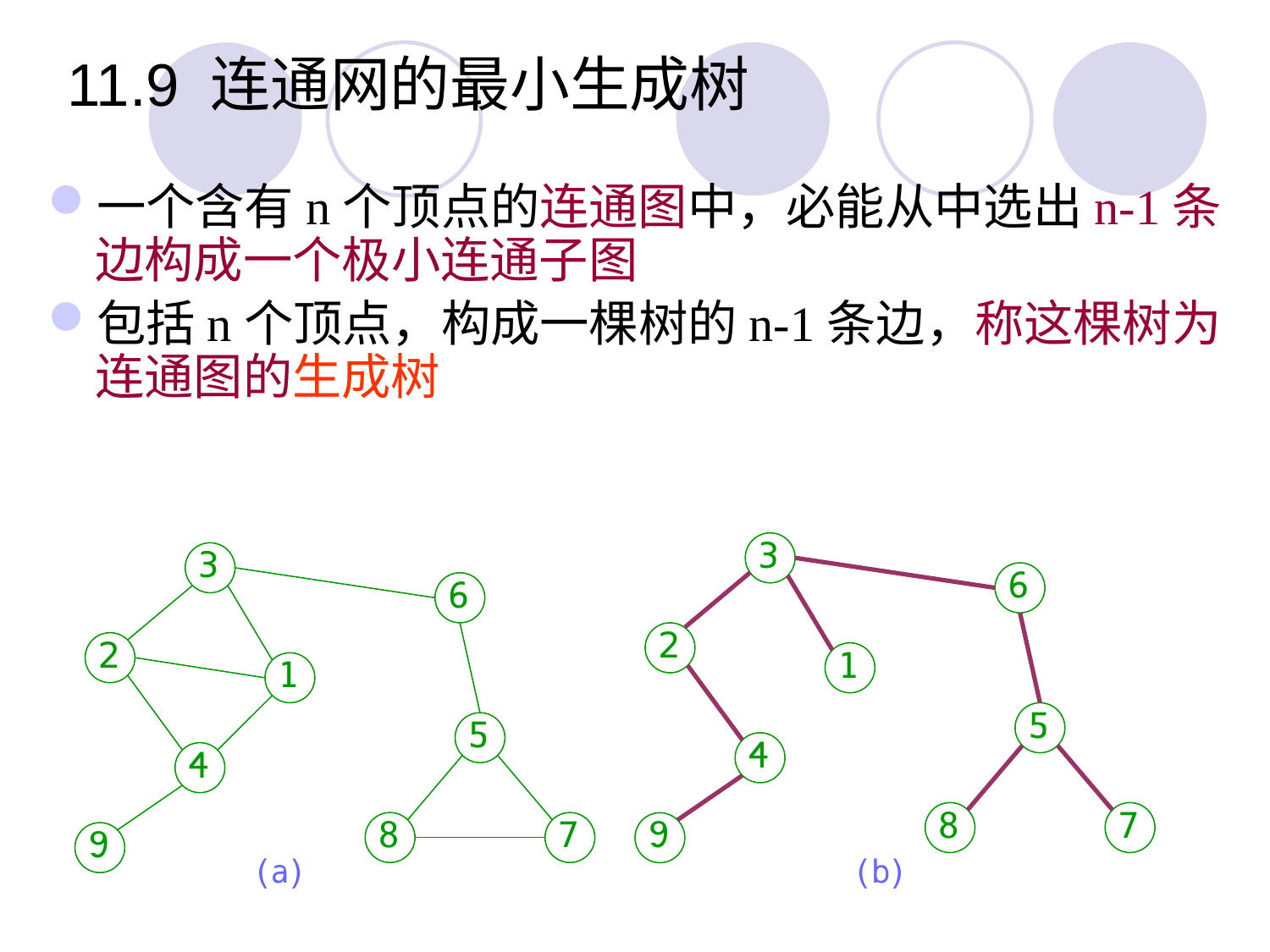

11.9 连通网的最小生成树
56

一个含有n个顶点的连通图中，必能从中选出n-1条边构成一个极小连通子图
包括n个顶点，构成一棵树的n-1条边，称这棵树为连通图的生成树
3
6
2
1
5
4
8
7
9
3
6
2
1
5
4
8
7
9
(a)
(b)